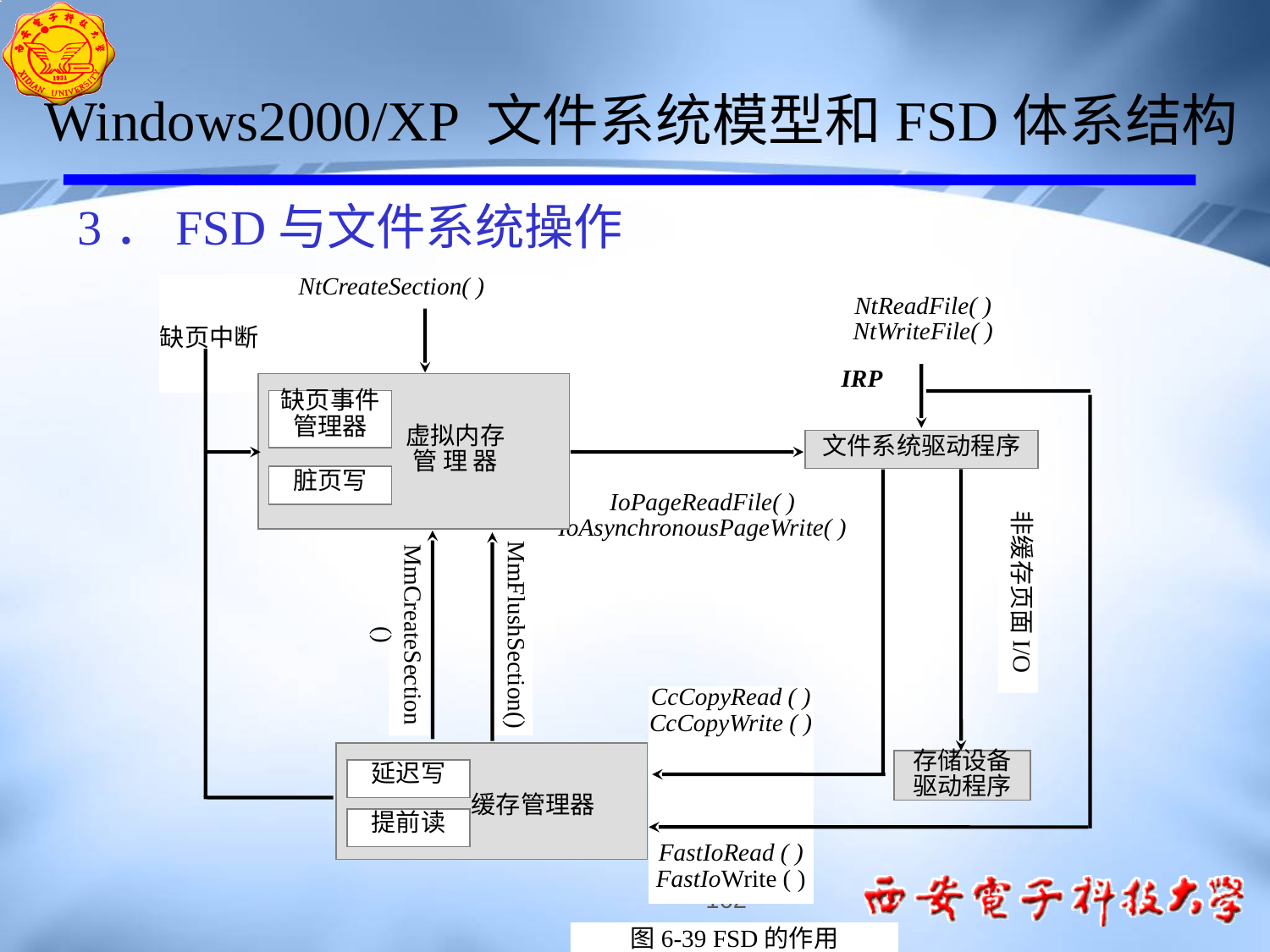

Windows2000/XP 文件系统模型和FSD体系结构
3．FSD与文件系统操作
            NtCreateSection( )

缺页中断
NtReadFile( )
NtWriteFile( )
IRP

              虚拟内存
              管 理 器
缺页事件
管理器
脏页写

文件系统驱动程序

IoPageReadFile( )
IoAsynchronousPageWrite( )
非缓存页面I/O

MmCreateSection()
MmFlushSection()
CcCopyRead ( )
CcCopyWrite ( )

FastIoRead ( )
FastIoWrite ( )

              缓存管理器
延迟写
提前读
存储设备
驱动程序

图6-39 FSD的作用
162